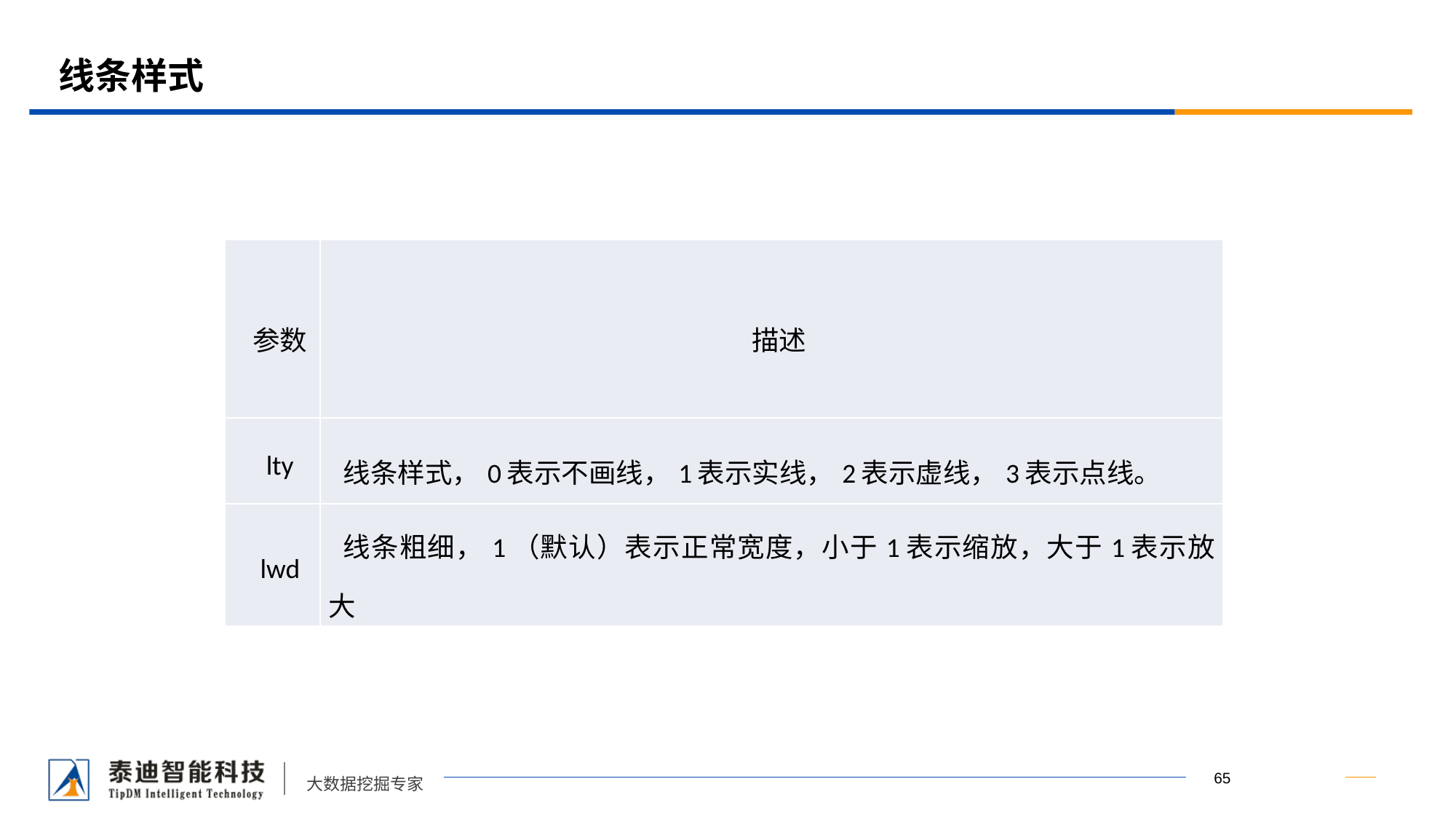

# 线条样式
| 参数 | 描述 |
| --- | --- |
| lty | 线条样式，0表示不画线，1表示实线，2表示虚线，3表示点线。 |
| lwd | 线条粗细，1（默认）表示正常宽度，小于1表示缩放，大于1表示放大 |